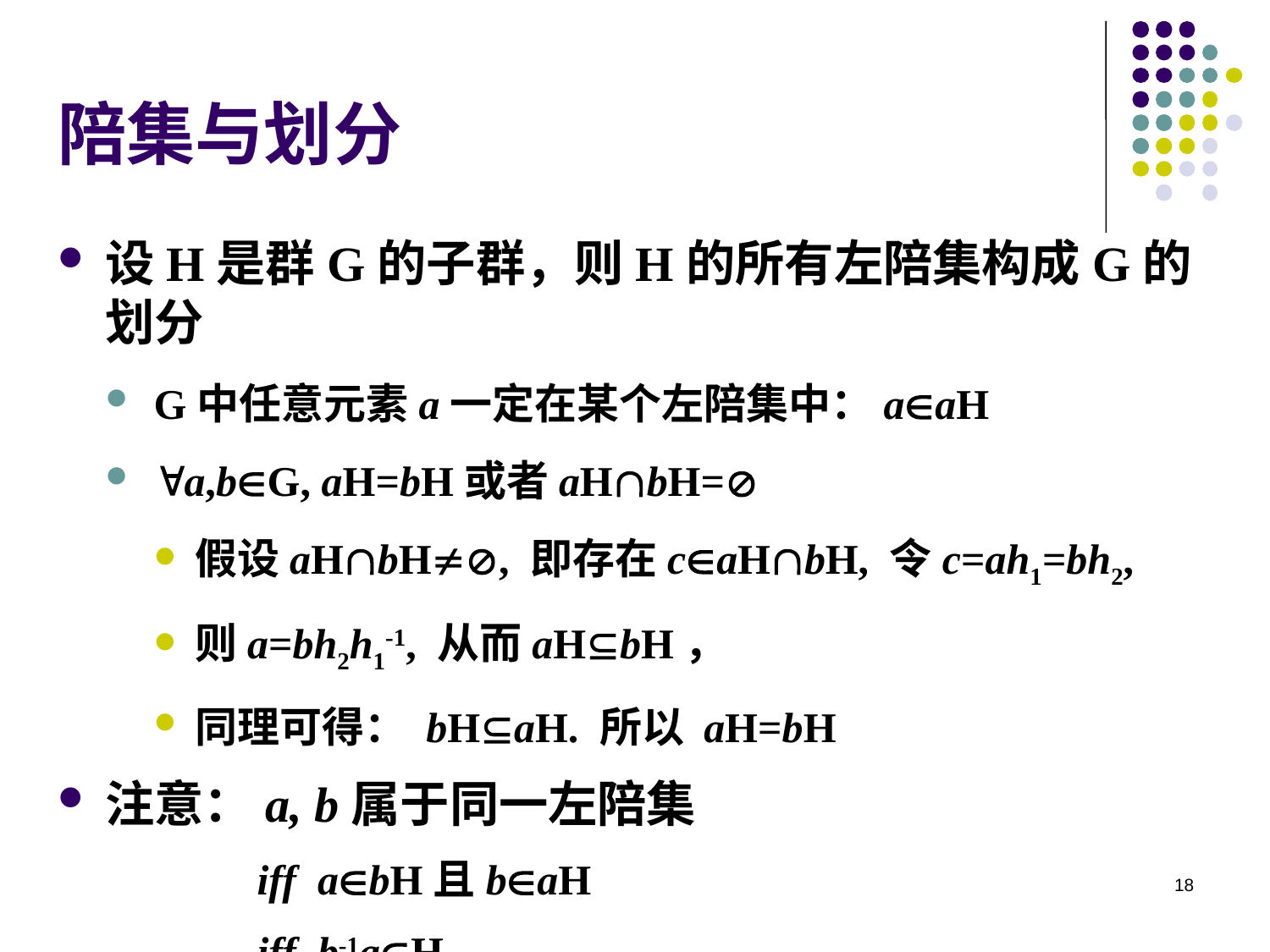

# 陪集与划分
设H是群G的子群，则H的所有左陪集构成G的划分
G中任意元素a一定在某个左陪集中：a∈aH
∀a,b∈G, aH=bH或者aH∩bH=∅
假设aH∩bH≠∅, 即存在c∈aH∩bH, 令c=ah1=bh2,
则a=bh2h1-1, 从而aH⊆bH，
同理可得： bH⊆aH. 所以 aH=bH
注意：a, b属于同一左陪集
  iff  a∈bH且b∈aH
  iff  b-1a∈H
18